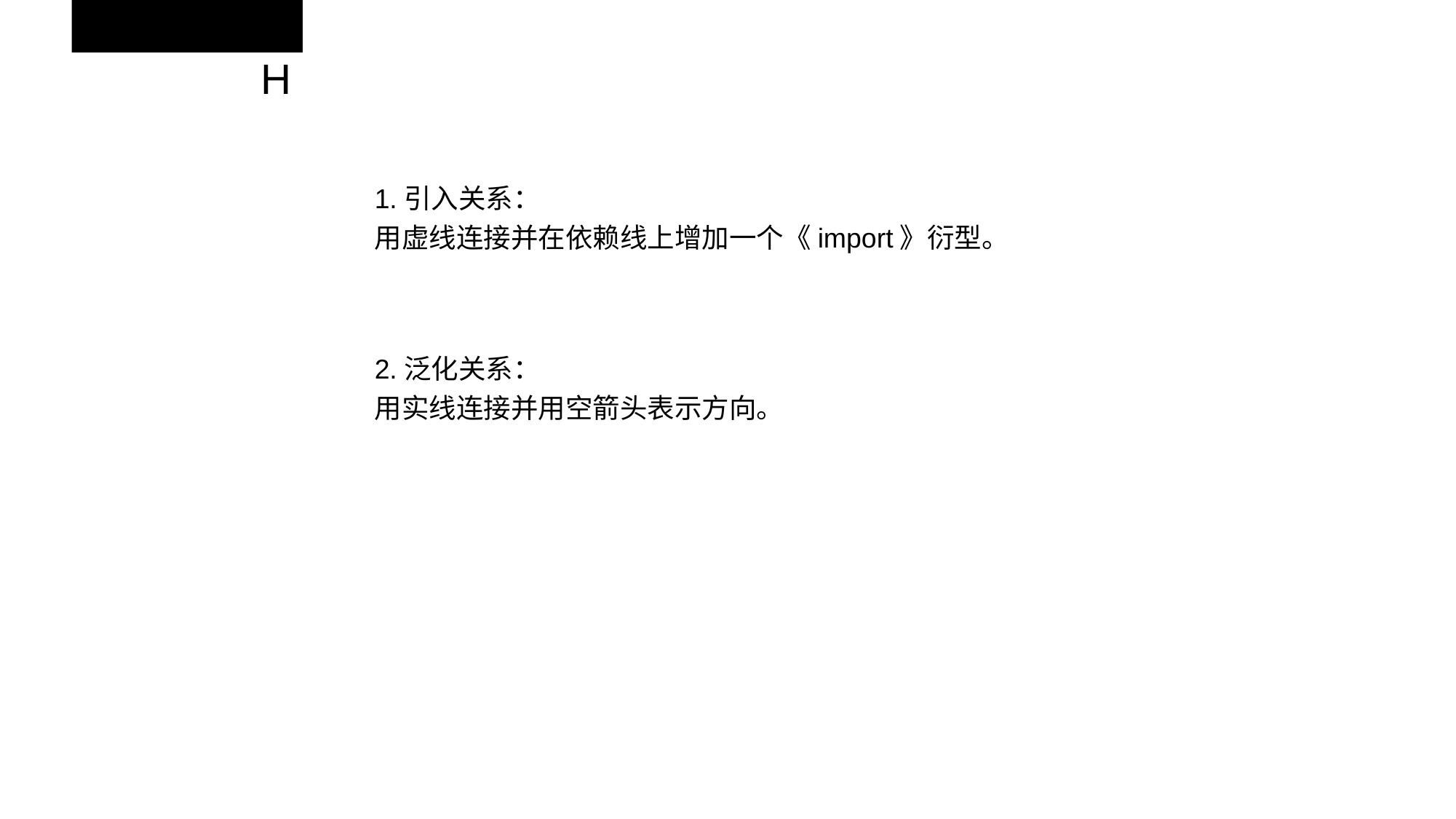

BANDWITH
1.引入关系：
用虚线连接并在依赖线上增加一个《import》衍型。
2.泛化关系：
用实线连接并用空箭头表示方向。